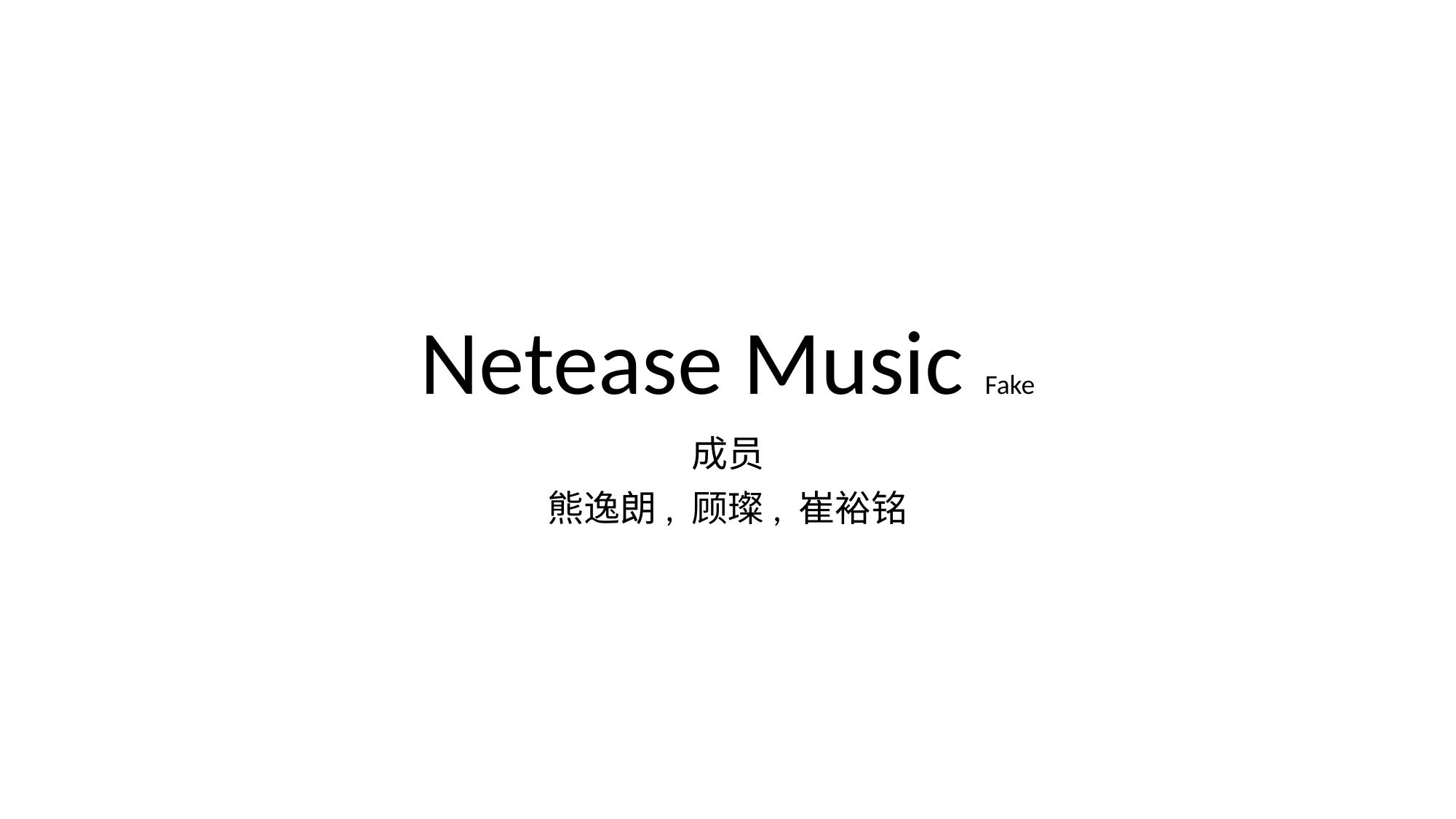

# Netease Music Fake
成员
熊逸朗, 顾璨, 崔裕铭